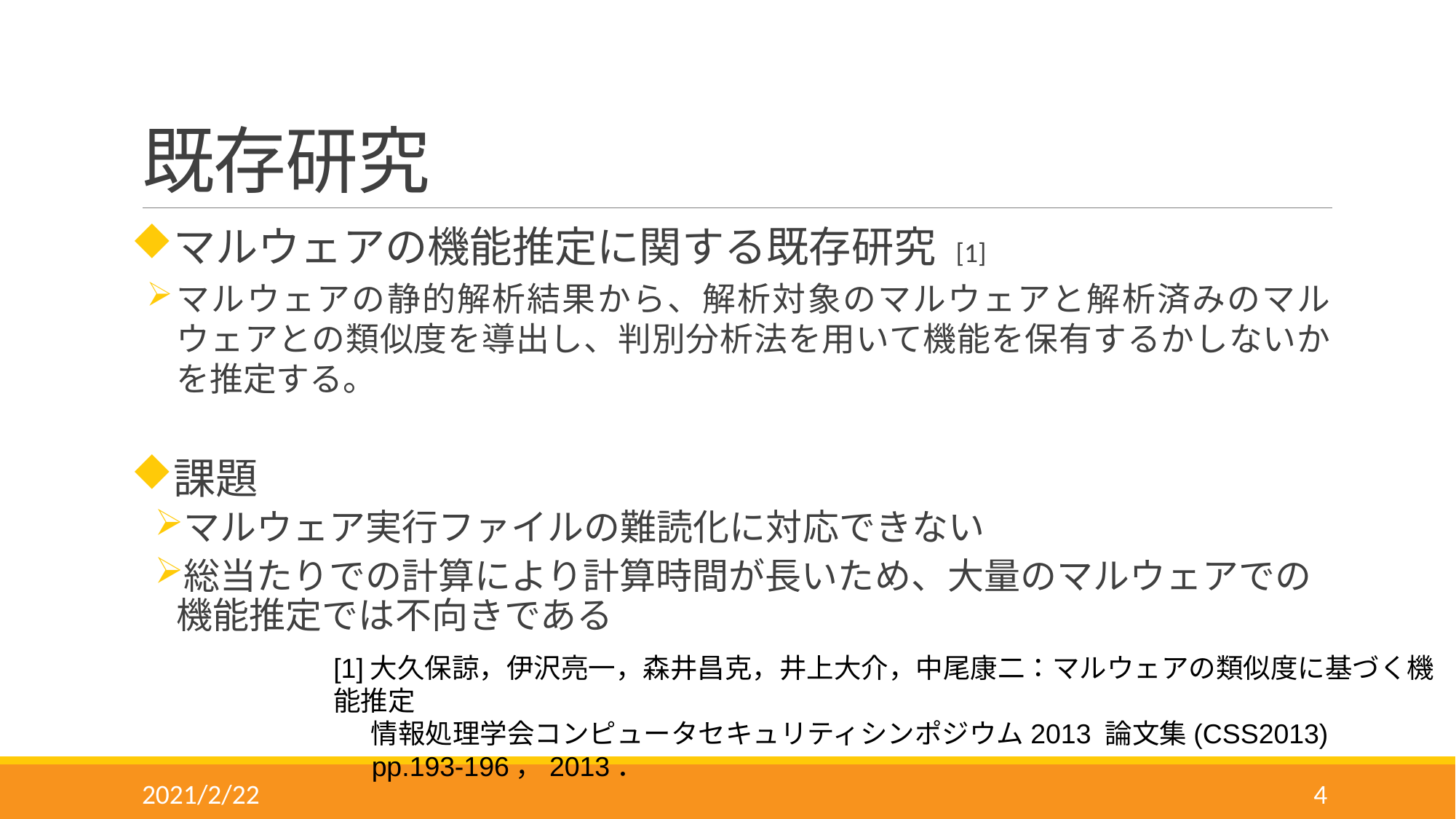

# 既存研究
マルウェアの機能推定に関する既存研究 [1]
マルウェアの静的解析結果から、解析対象のマルウェアと解析済みのマルウェアとの類似度を導出し、判別分析法を用いて機能を保有するかしないかを推定する。

課題
マルウェア実行ファイルの難読化に対応できない
総当たりでの計算により計算時間が長いため、大量のマルウェアでの機能推定では不向きである

[1]大久保諒，伊沢亮一，森井昌克，井上大介，中尾康二：マルウェアの類似度に基づく機能推定
     情報処理学会コンピュータセキュリティシンポジウム2013 論文集(CSS2013)
     pp.193-196，2013．
2021/2/22
4